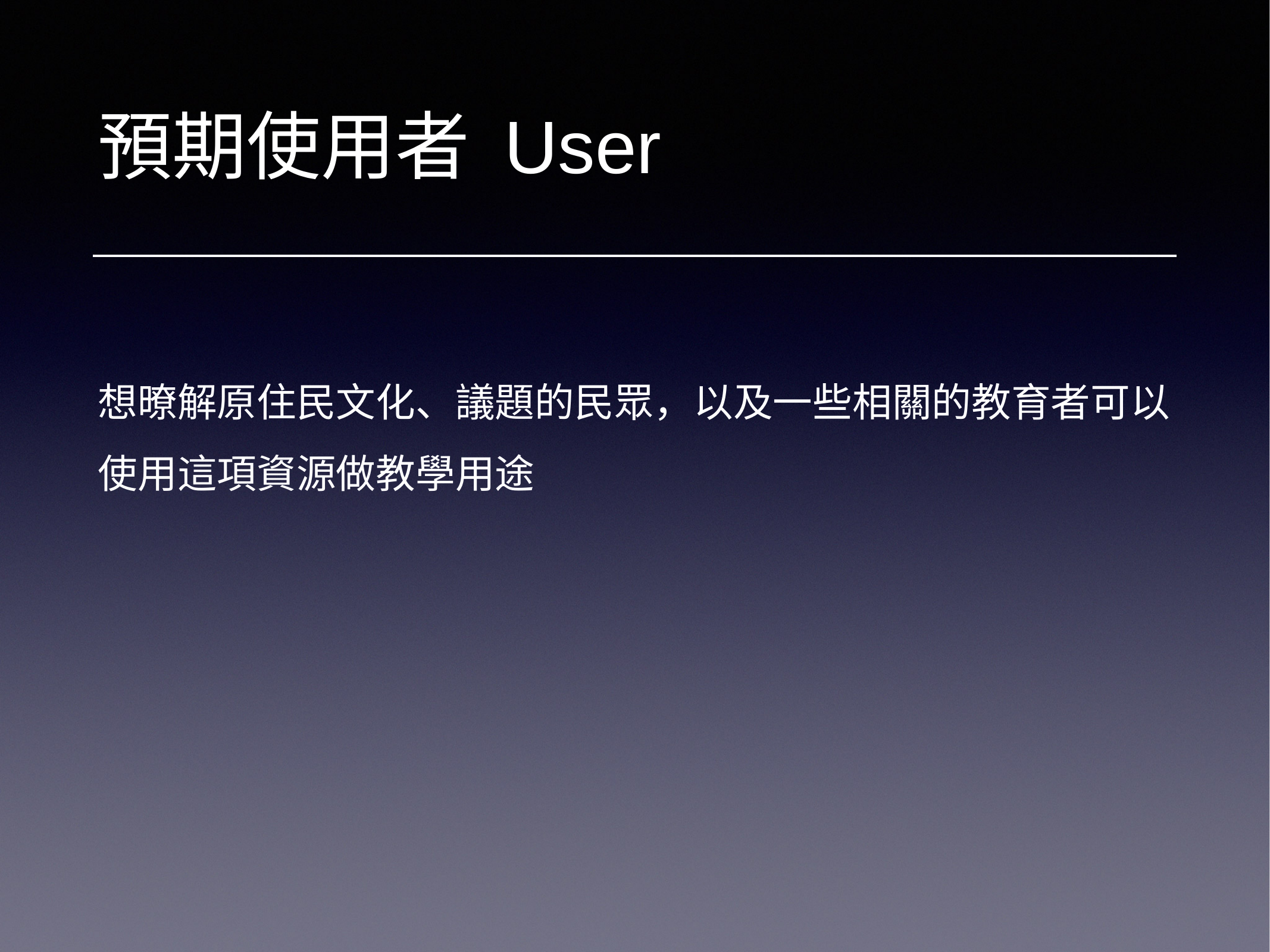

# 預期使用者 User

想暸解原住民文化、議題的民眾，以及一些相關的教育者可以使用這項資源做教學用途